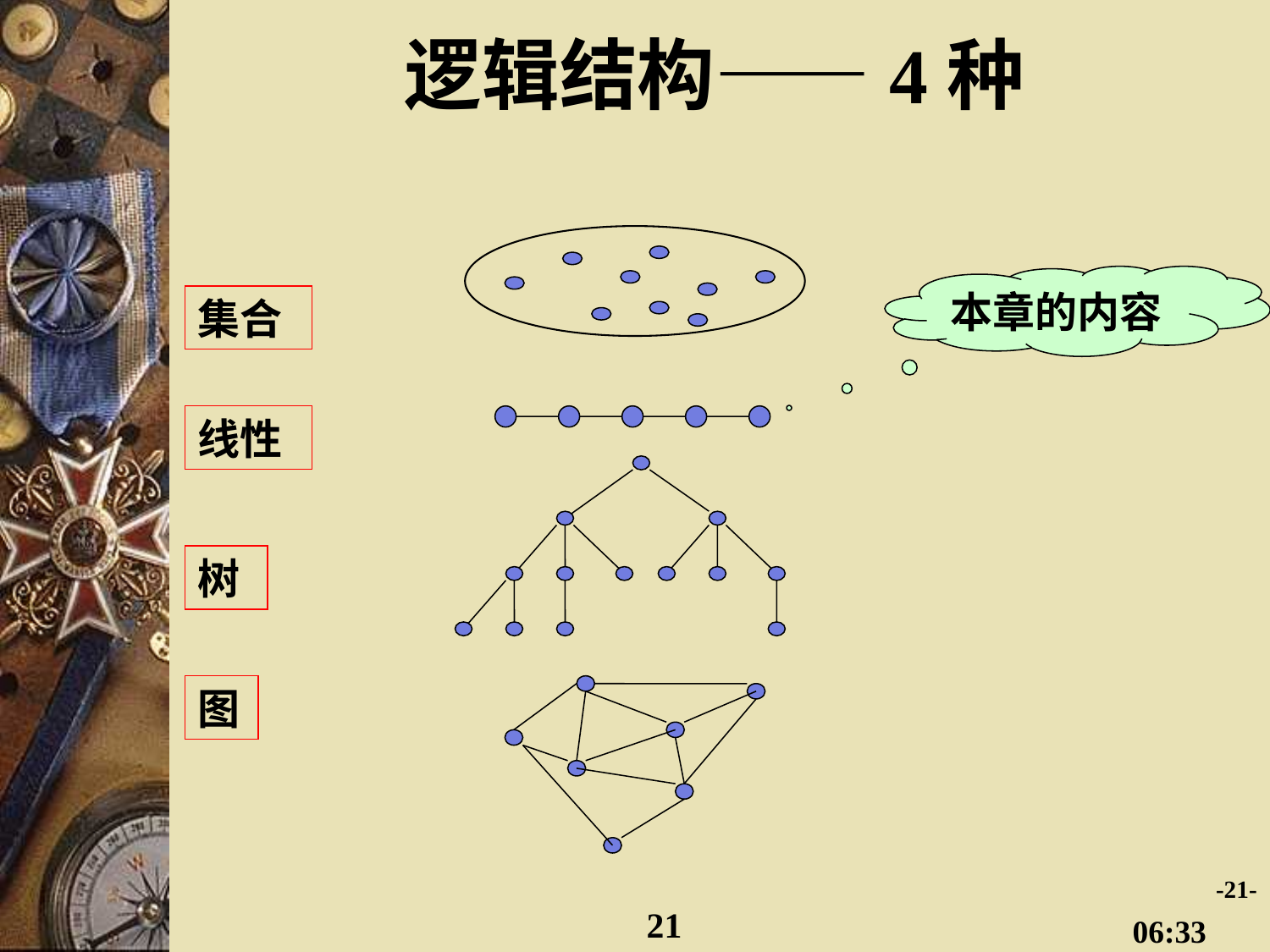

# 逻辑结构——4种

本章的内容
集合
线性

树
图

-21-